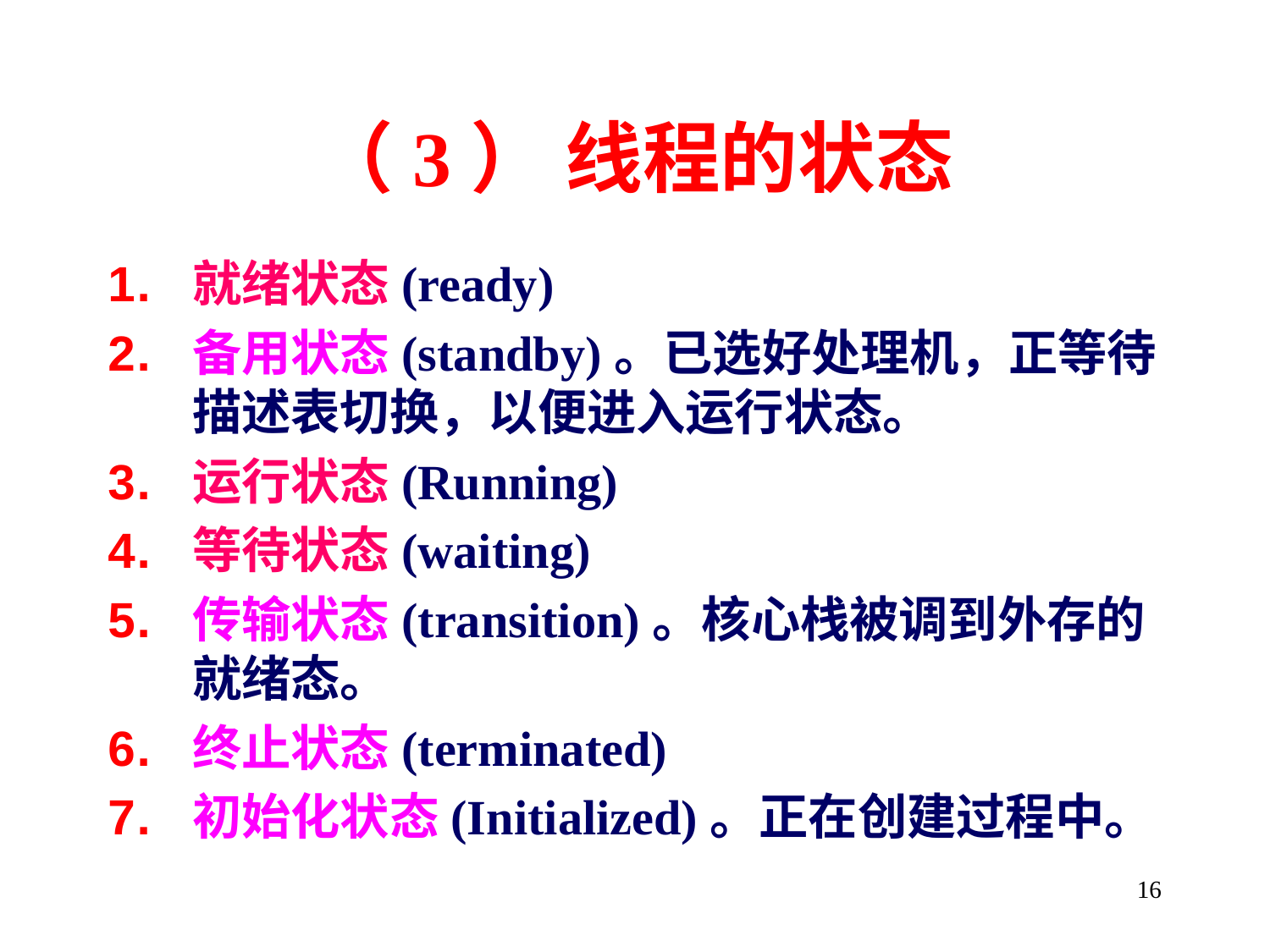

# （3） 线程的状态
就绪状态(ready)
备用状态(standby)。已选好处理机，正等待描述表切换，以便进入运行状态。
运行状态(Running)
等待状态(waiting)
传输状态(transition)。核心栈被调到外存的就绪态。
终止状态(terminated)
初始化状态(Initialized)。正在创建过程中。
16